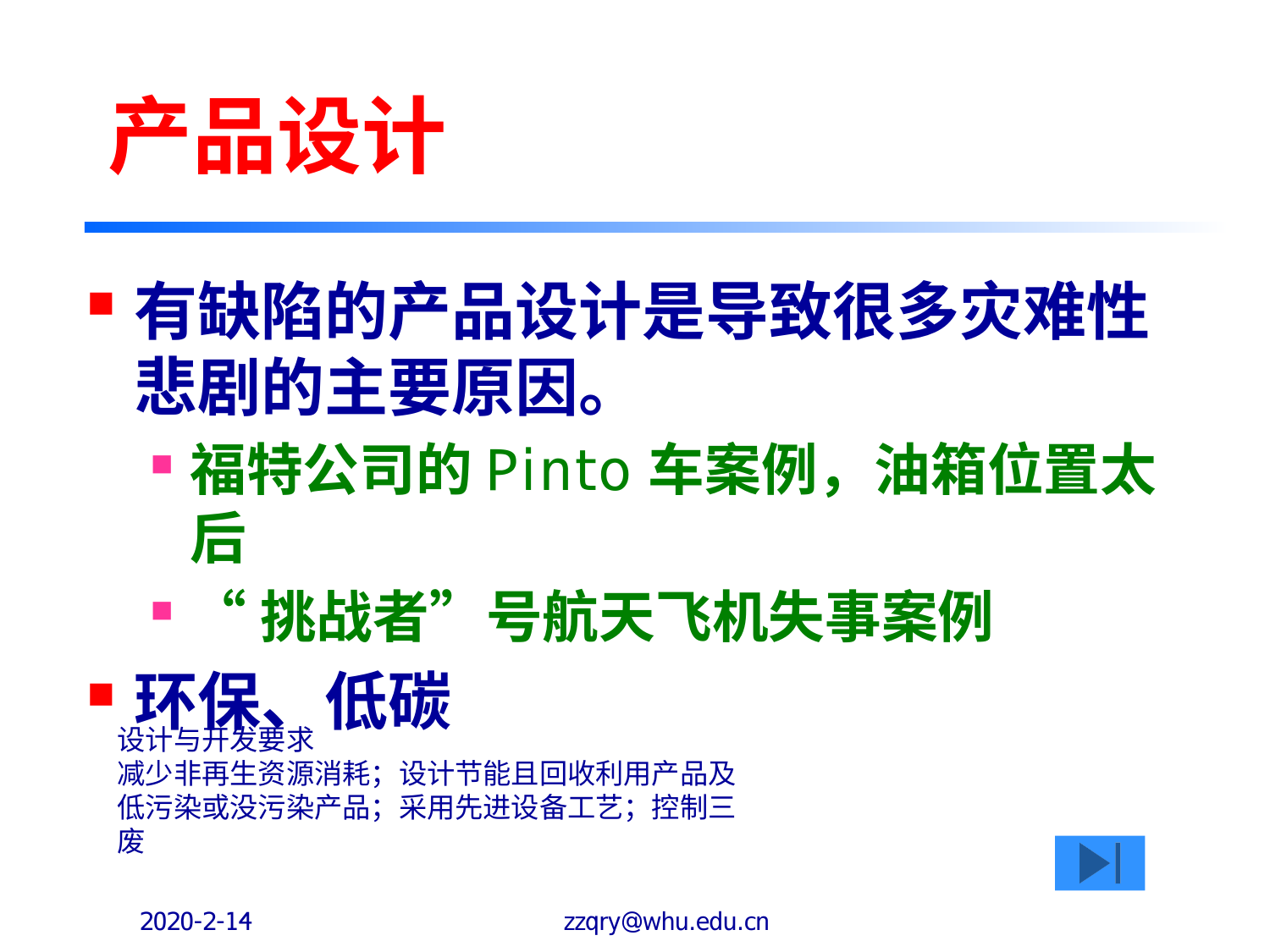

# 产品设计
有缺陷的产品设计是导致很多灾难性悲剧的主要原因。
福特公司的Pinto车案例，油箱位置太后
“挑战者”号航天飞机失事案例
环保、低碳
设计与开发要求
减少非再生资源消耗；设计节能且回收利用产品及低污染或没污染产品；采用先进设备工艺；控制三废

2020-2-14
zzqry@whu.edu.cn